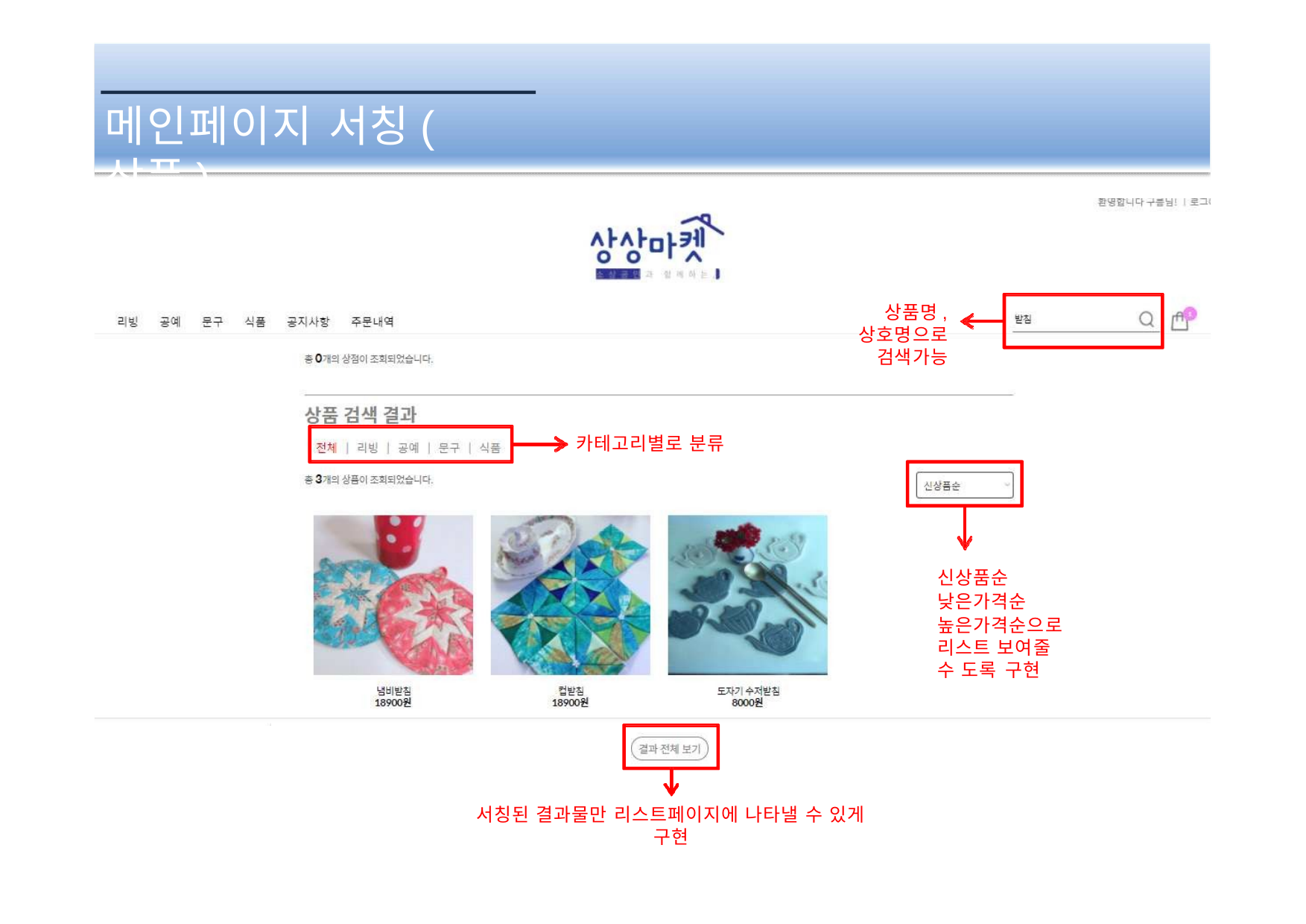

# 메인페이지 서칭(상품)

상품명, 상호명으로
검색가능
카테고리별로 분류
신상품순
낮은가격순
높은가격순으로
리스트 보여줄 수 도록 구현

서칭된 결과물만 리스트페이지에 나타낼 수 있게 구현